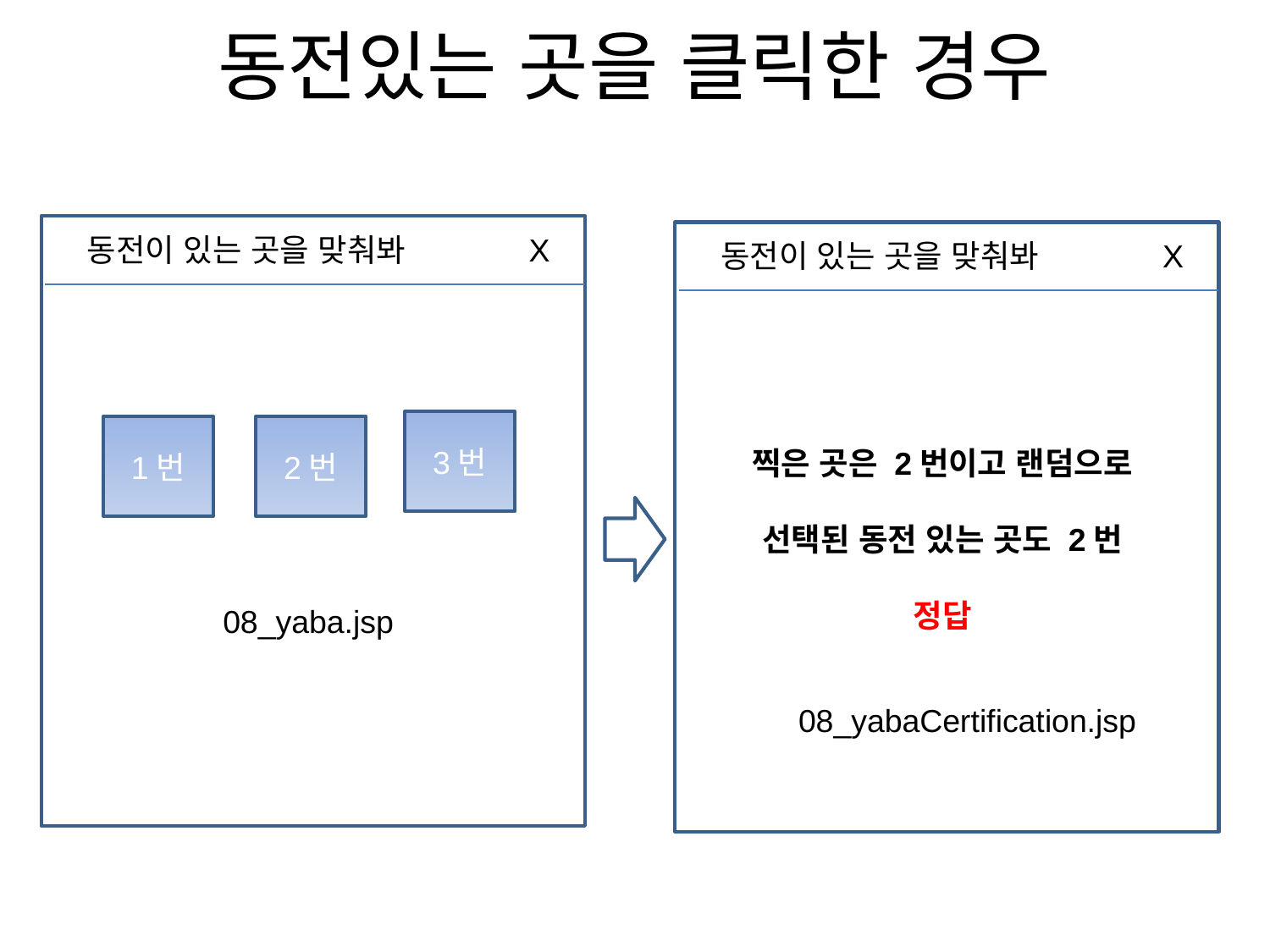

# 동전있는 곳을 클릭한 경우

동전이 있는 곳을 맞춰봐             X
동전이 있는 곳을 맞춰봐             X
찍은 곳은 2번이고 랜덤으로 선택된 동전 있는 곳도 2번

정답
3번
1번
2번

08_yaba.jsp
08_yabaCertification.jsp